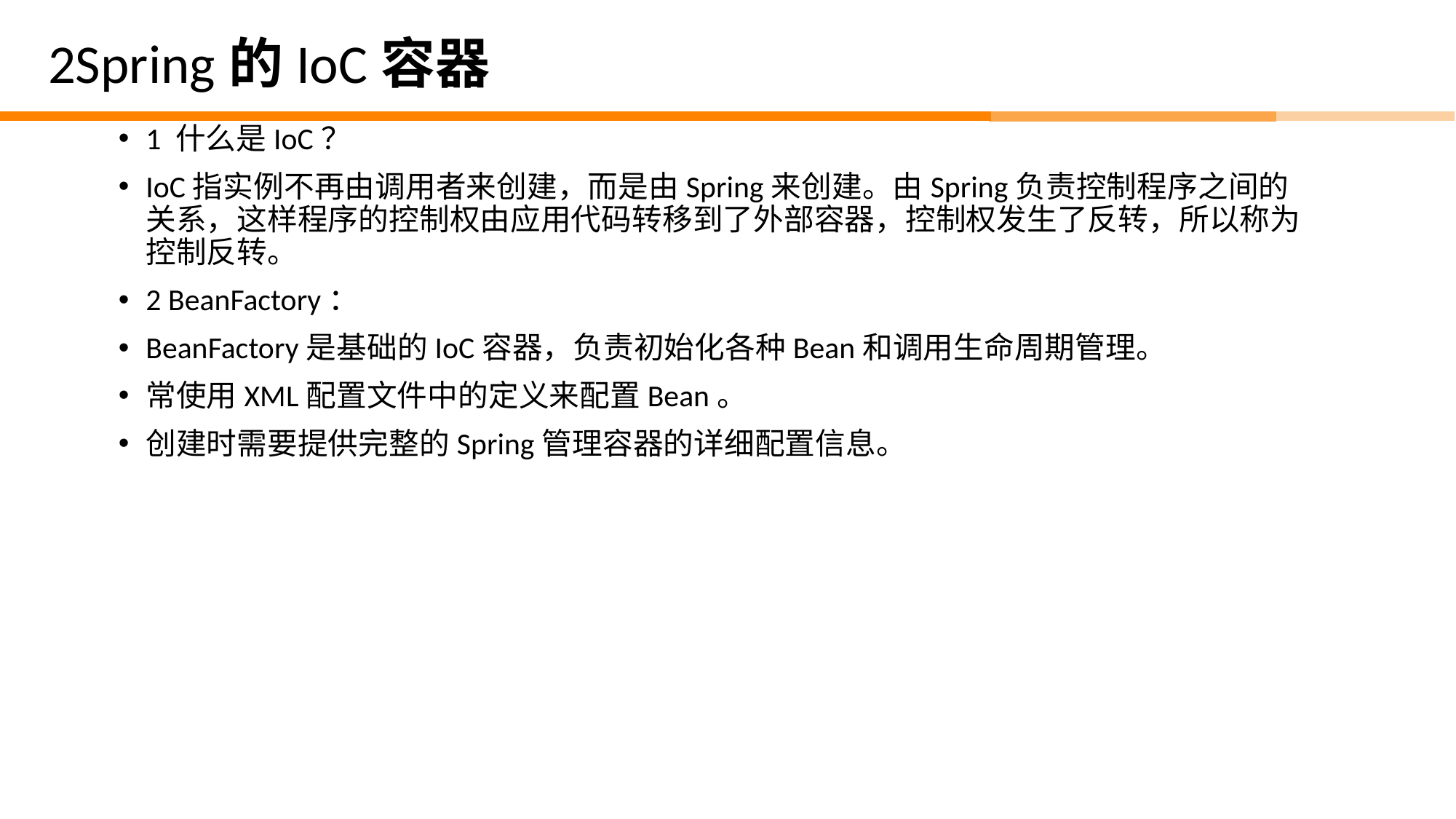

# 2Spring的IoC容器
1 什么是IoC？
IoC指实例不再由调用者来创建，而是由Spring来创建。由Spring负责控制程序之间的关系，这样程序的控制权由应用代码转移到了外部容器，控制权发生了反转，所以称为控制反转。
2 BeanFactory：
BeanFactory是基础的IoC容器，负责初始化各种Bean和调用生命周期管理。
常使用XML配置文件中的定义来配置Bean。
创建时需要提供完整的Spring管理容器的详细配置信息。